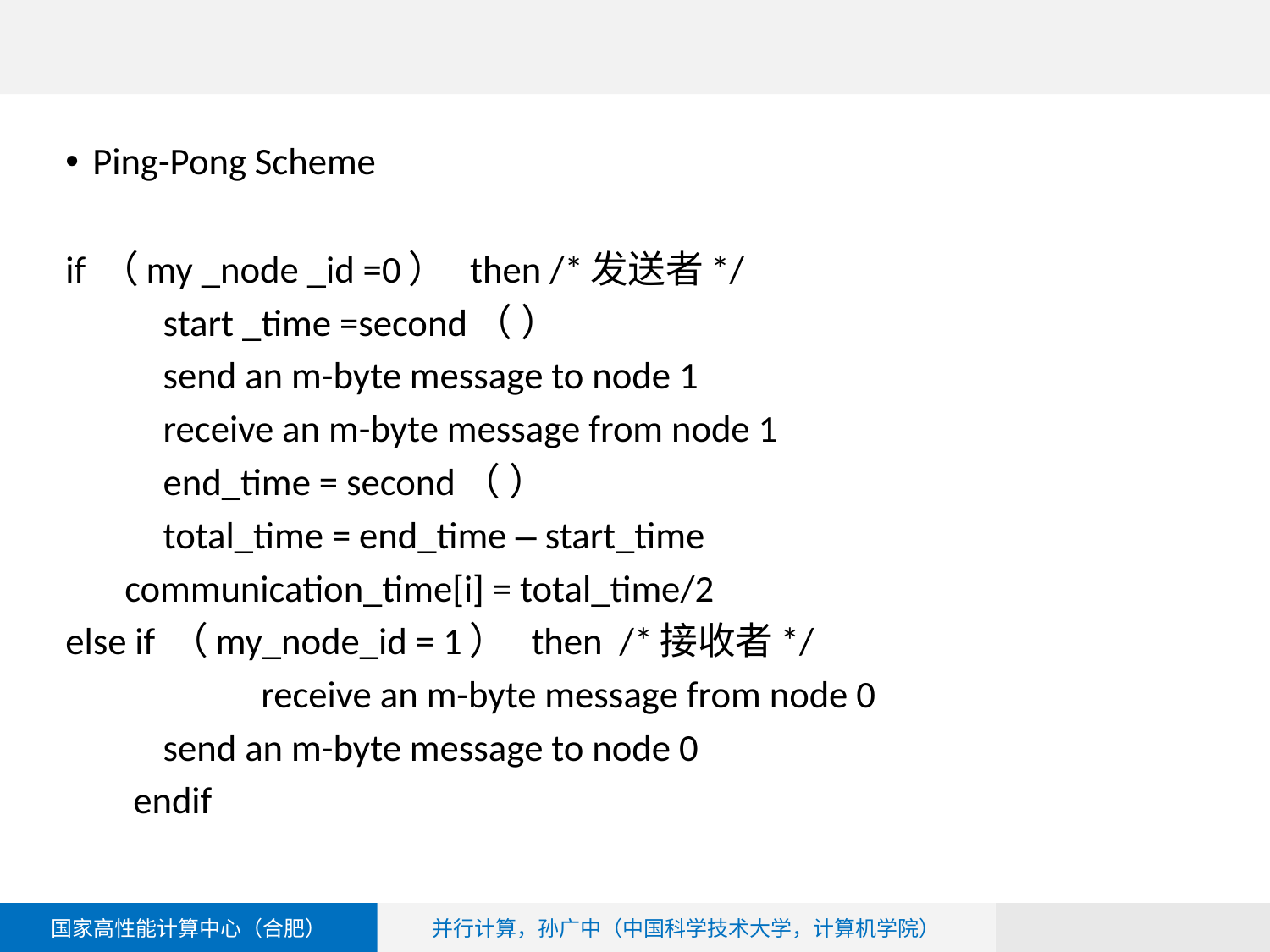

#
Ping-Pong Scheme

if （my _node _id =0）  then /*发送者*/
	start _time =second（ ）
       		send an m-byte message to node 1
       		receive an m-byte message from node 1
	end_time = second（ ）
	total_time = end_time – start_time
       communication_time[i] = total_time/2
else if （my_node_id = 1）  then  /*接收者*/
   	    	receive an m-byte message from node 0
       		send an m-byte message to node 0
        endif

7